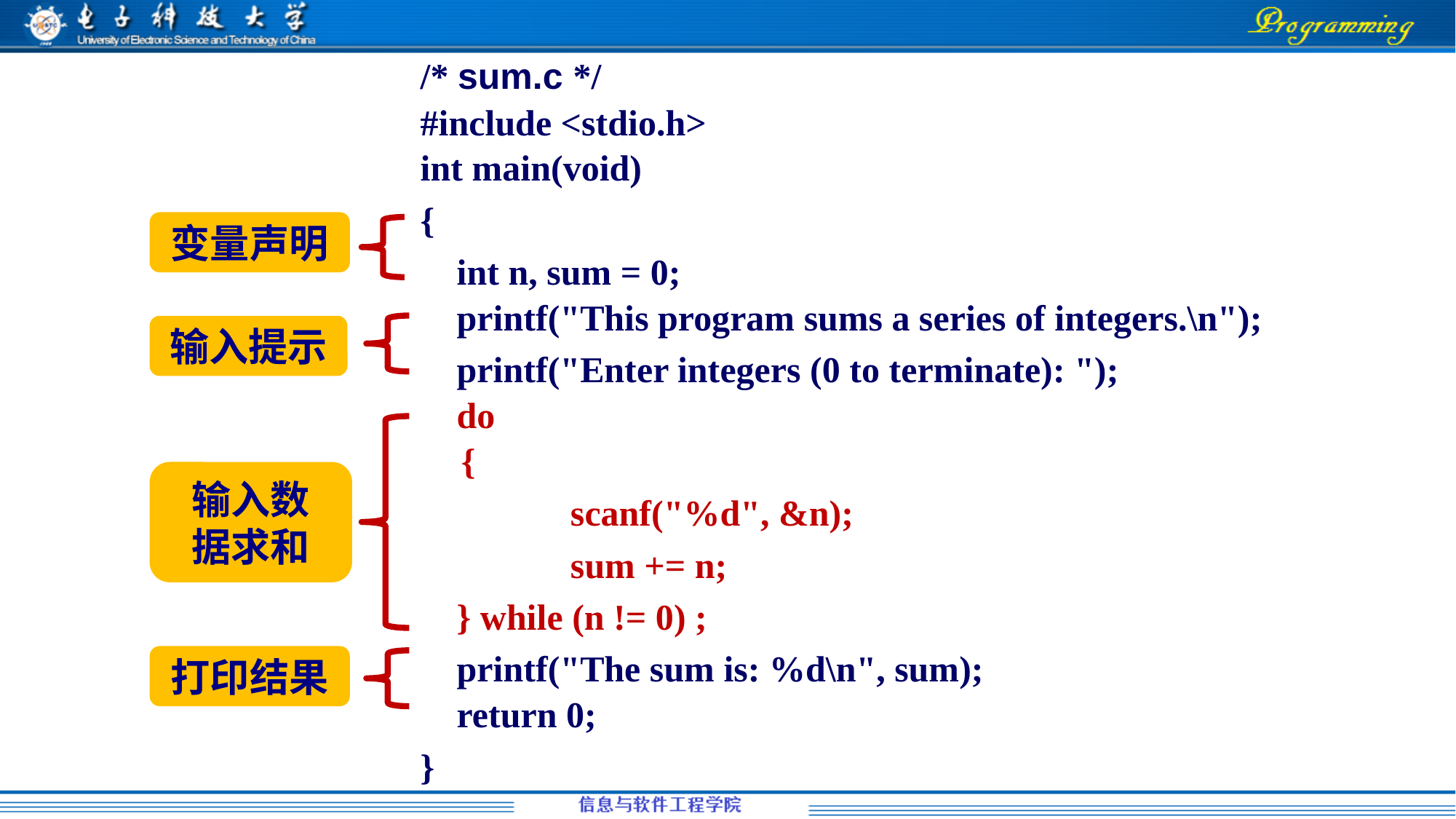

/* sum.c */
#include <stdio.h>
int main(void)
{
    int n, sum = 0;
    printf("This program sums a series of integers.\n");
    printf("Enter integers (0 to terminate): ");
    do
	{
		scanf("%d", &n);
		sum += n;
    } while (n != 0) ;
    printf("The sum is: %d\n", sum);
    return 0;
}
变量声明

输入提示

输入数
据求和
打印结果